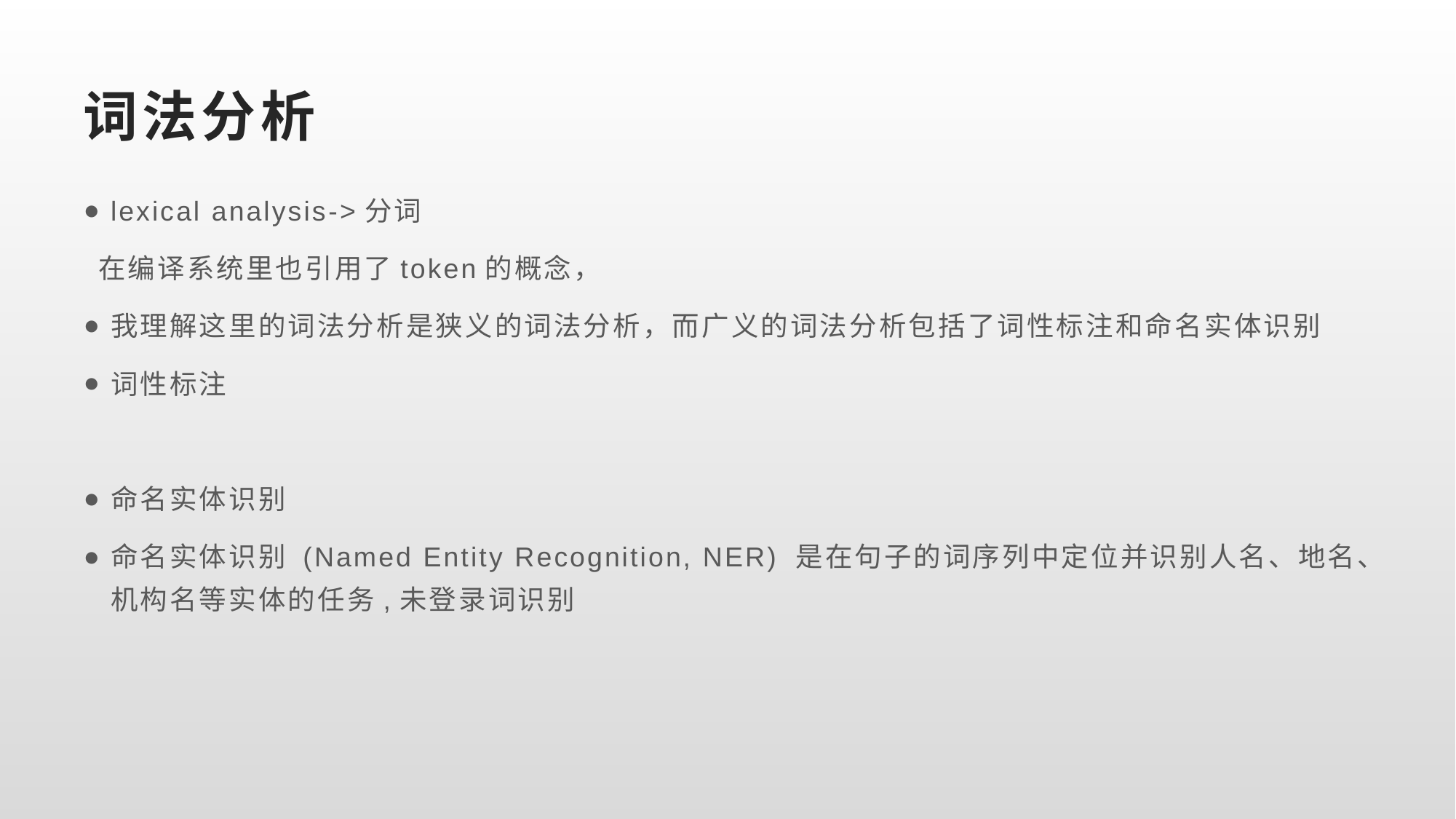

# 词法分析
lexical analysis->分词
 在编译系统里也引用了token的概念，
我理解这里的词法分析是狭义的词法分析，而广义的词法分析包括了词性标注和命名实体识别
词性标注

命名实体识别
命名实体识别 (Named Entity Recognition, NER) 是在句子的词序列中定位并识别人名、地名、机构名等实体的任务,未登录词识别